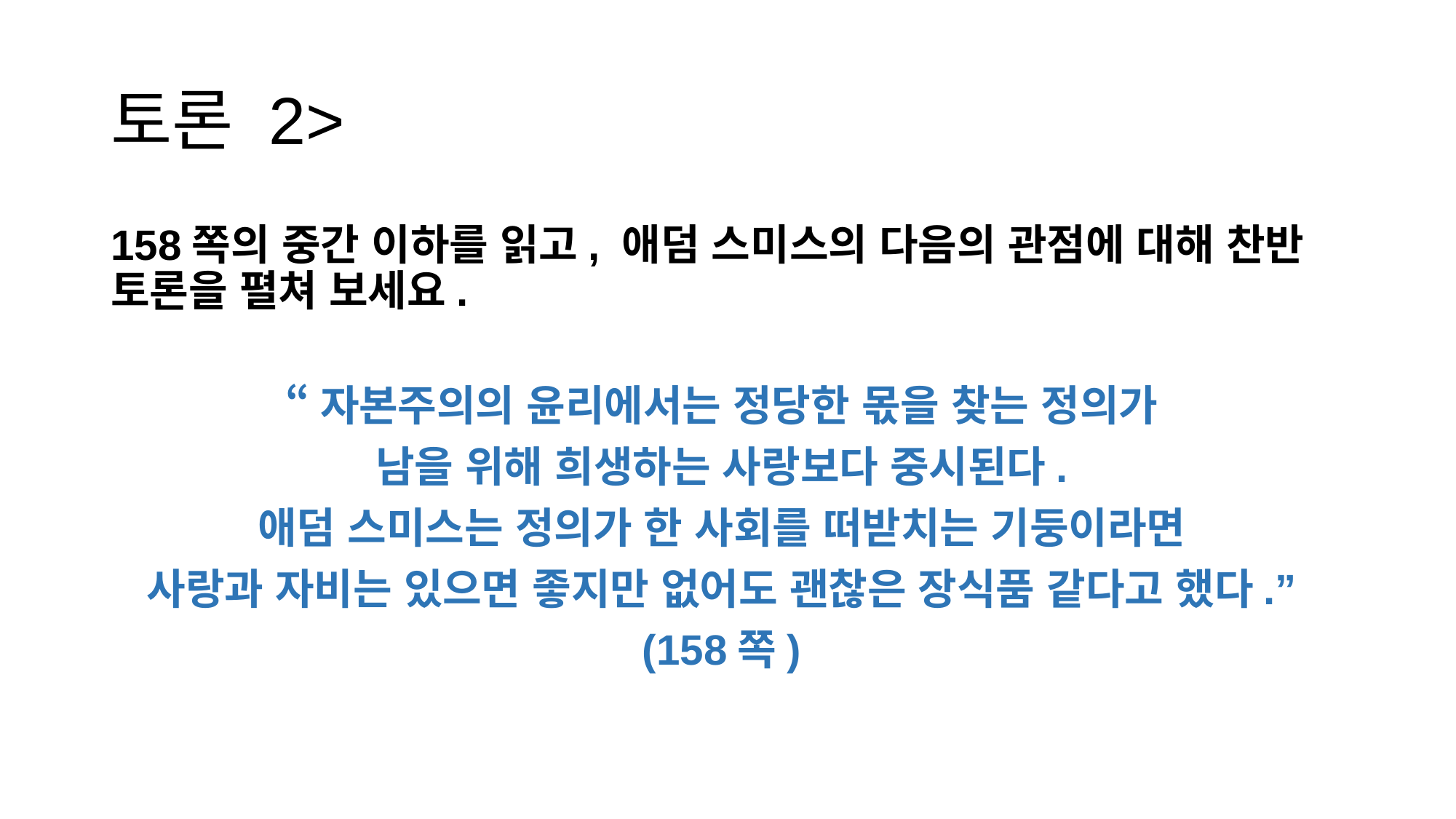

# 토론 2>
158쪽의 중간 이하를 읽고, 애덤 스미스의 다음의 관점에 대해 찬반 토론을 펼쳐 보세요.

“자본주의의 윤리에서는 정당한 몫을 찾는 정의가
남을 위해 희생하는 사랑보다 중시된다.
애덤 스미스는 정의가 한 사회를 떠받치는 기둥이라면
사랑과 자비는 있으면 좋지만 없어도 괜찮은 장식품 같다고 했다.”
(158쪽)